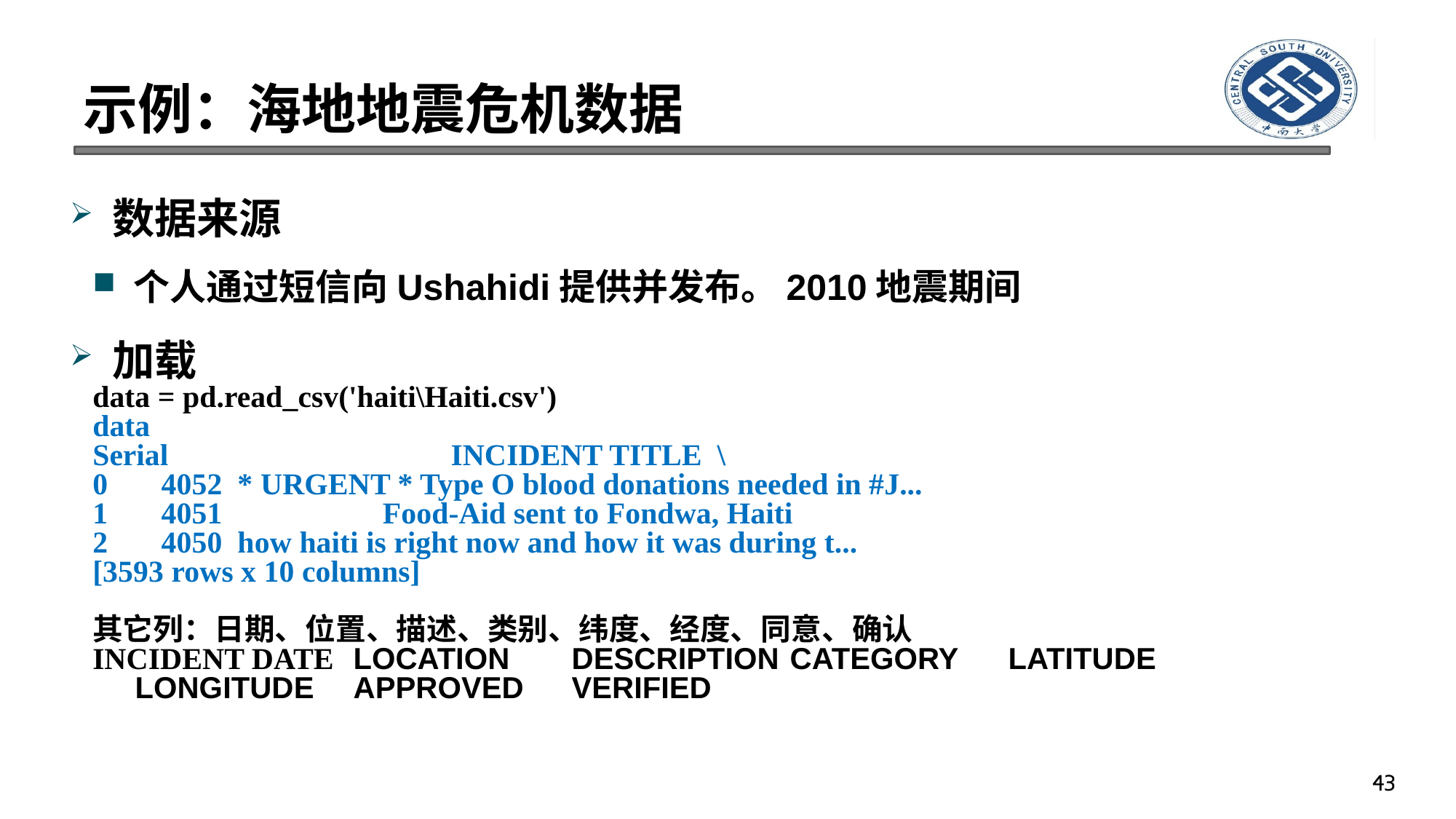

# 示例：海地地震危机数据
数据来源
个人通过短信向Ushahidi提供并发布。2010地震期间
加载
data = pd.read_csv('haiti\Haiti.csv')
data
Serial                                     INCIDENT TITLE  \
0       4052  * URGENT * Type O blood donations needed in #J...
1       4051                     Food-Aid sent to Fondwa, Haiti
2       4050  how haiti is right now and how it was during t...
[3593 rows x 10 columns]

其它列：日期、位置、描述、类别、纬度、经度、同意、确认
INCIDENT DATE	LOCATION	DESCRIPTION	CATEGORY	LATITUDE	LONGITUDE	APPROVED	VERIFIED

43